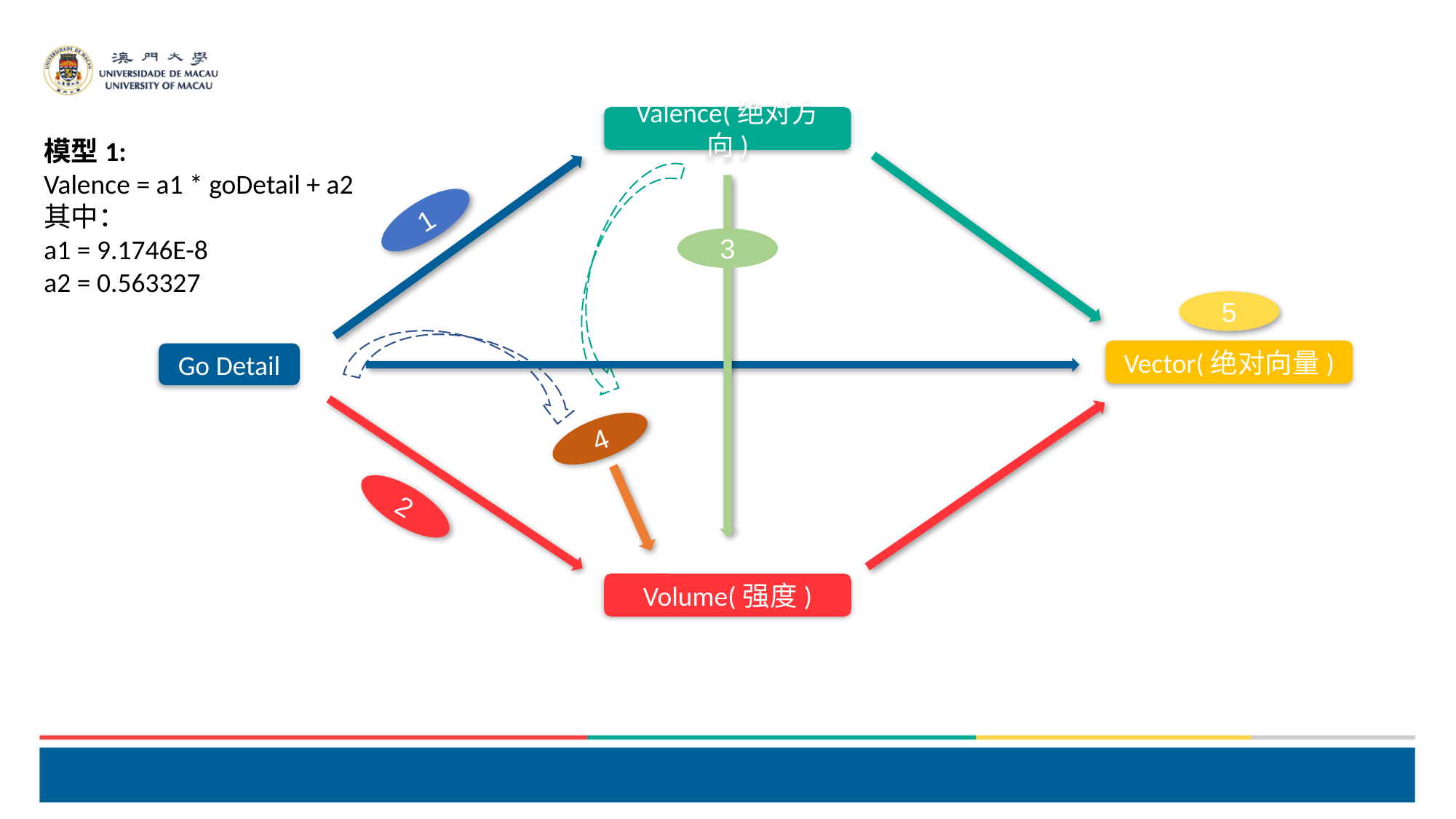

Valence(绝对方向)
模型1:
Valence = a1 * goDetail + a2
其中：
a1 = 9.1746E-8
a2 = 0.563327

1
3

5
Vector(绝对向量)
Go Detail

4

2
Volume(强度)